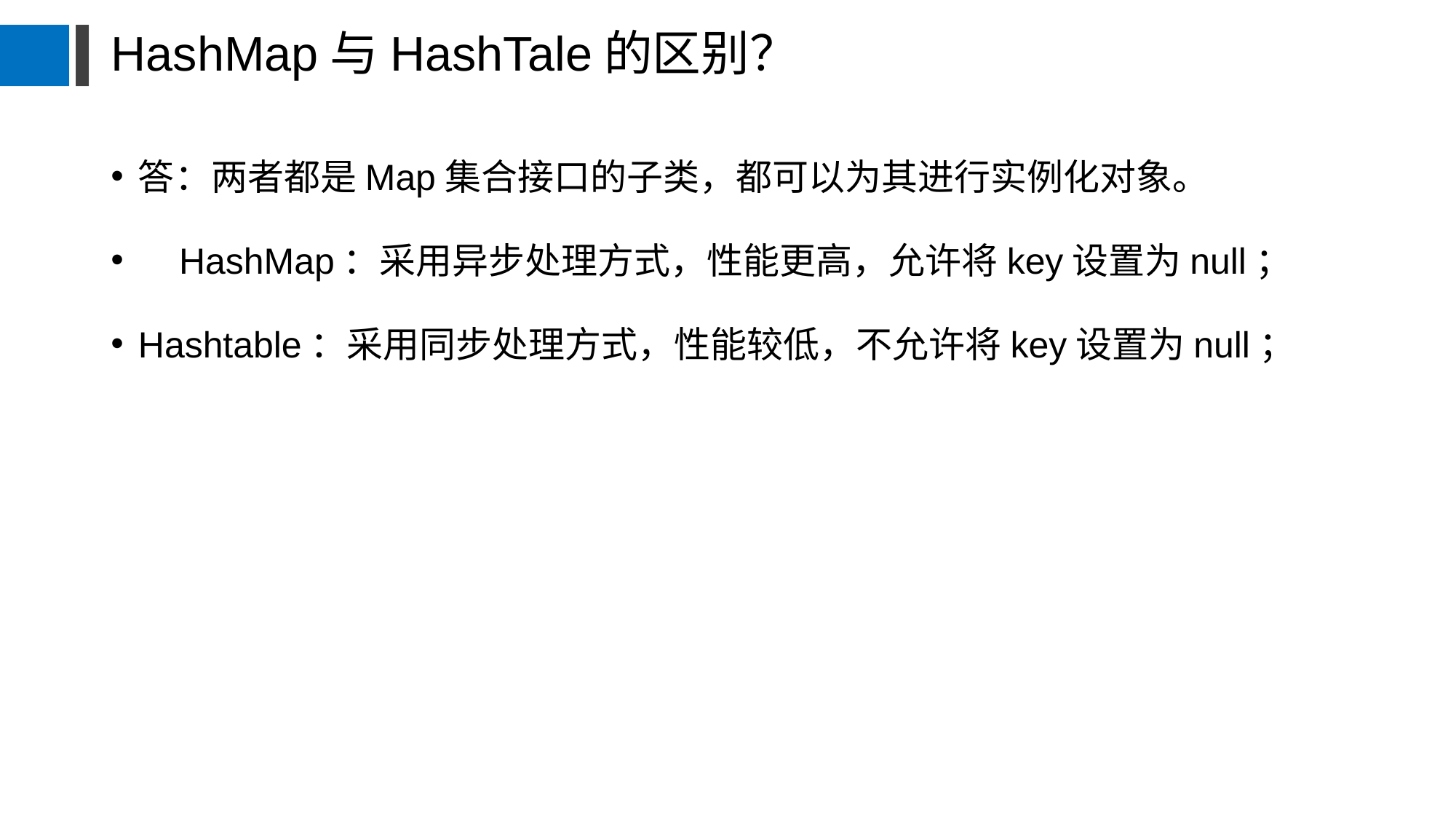

# HashMap与HashTale的区别？
答：两者都是Map集合接口的子类，都可以为其进行实例化对象。
    HashMap：采用异步处理方式，性能更高，允许将key设置为null；
Hashtable：采用同步处理方式，性能较低，不允许将key设置为null；